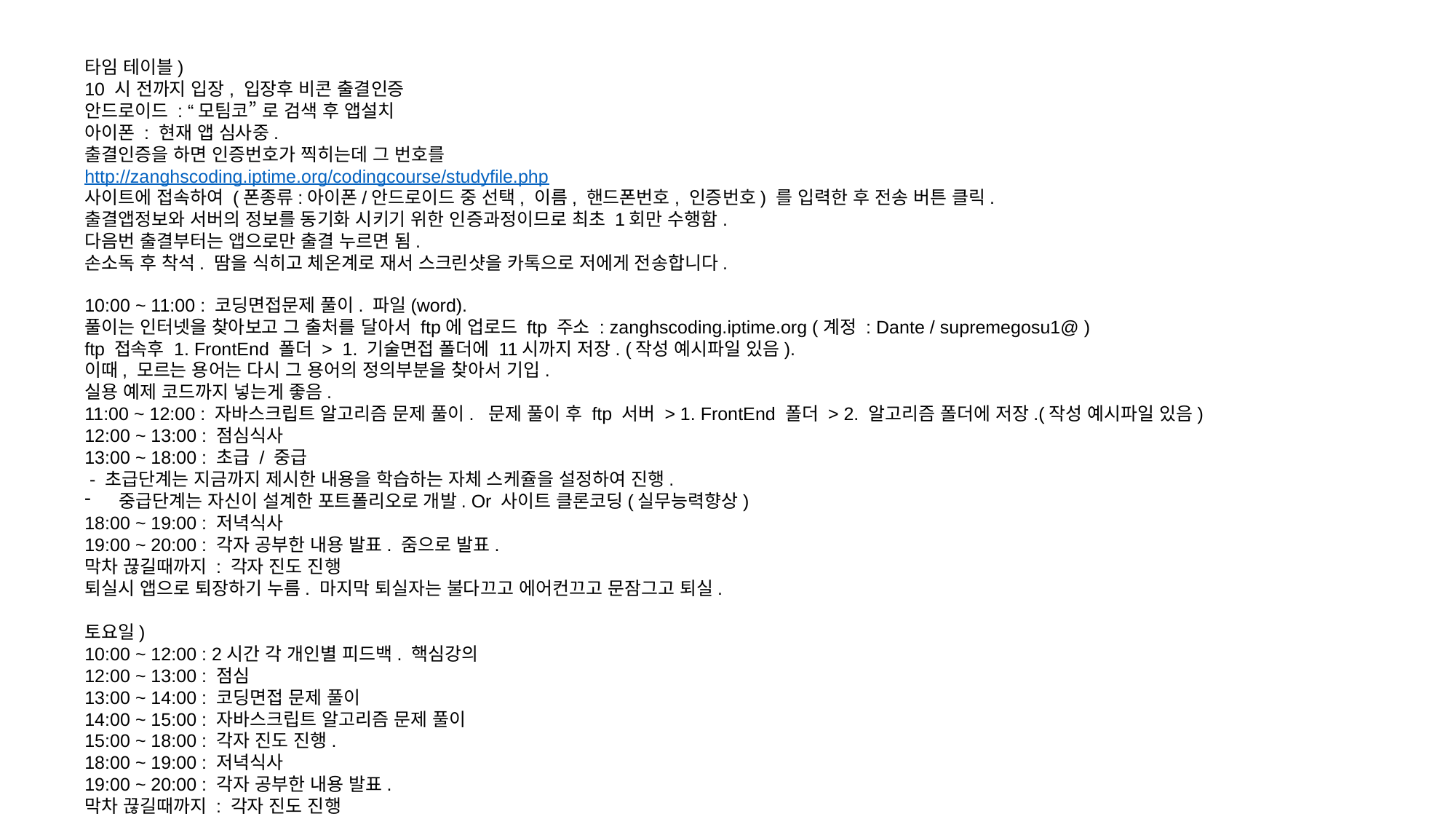

타임 테이블)
10 시 전까지 입장, 입장후 비콘 출결인증
안드로이드 : “모팀코” 로 검색 후 앱설치
아이폰 : 현재 앱 심사중.
출결인증을 하면 인증번호가 찍히는데 그 번호를
http://zanghscoding.iptime.org/codingcourse/studyfile.php
사이트에 접속하여 (폰종류:아이폰/안드로이드 중 선택, 이름, 핸드폰번호, 인증번호) 를 입력한 후 전송 버튼 클릭.
출결앱정보와 서버의 정보를 동기화 시키기 위한 인증과정이므로 최초 1회만 수행함.
다음번 출결부터는 앱으로만 출결 누르면 됨.
손소독 후 착석. 땀을 식히고 체온계로 재서 스크린샷을 카톡으로 저에게 전송합니다.

10:00 ~ 11:00 : 코딩면접문제 풀이. 파일(word).
풀이는 인터넷을 찾아보고 그 출처를 달아서 ftp에 업로드 ftp 주소 : zanghscoding.iptime.org (계정 : Dante / supremegosu1@ )
ftp 접속후 1. FrontEnd 폴더 >  1. 기술면접 폴더에 11시까지 저장. (작성 예시파일 있음).
이때, 모르는 용어는 다시 그 용어의 정의부분을 찾아서 기입.
실용 예제 코드까지 넣는게 좋음.
11:00 ~ 12:00 : 자바스크립트 알고리즘 문제 풀이.  문제 풀이 후 ftp 서버 > 1. FrontEnd 폴더 > 2. 알고리즘 폴더에 저장.(작성 예시파일 있음)
12:00 ~ 13:00 : 점심식사
13:00 ~ 18:00 : 초급 / 중급
 - 초급단계는 지금까지 제시한 내용을 학습하는 자체 스케쥴을 설정하여 진행.
중급단계는 자신이 설계한 포트폴리오로 개발. Or 사이트 클론코딩(실무능력향상)
18:00 ~ 19:00 : 저녁식사
19:00 ~ 20:00 : 각자 공부한 내용 발표. 줌으로 발표.
막차 끊길때까지 : 각자 진도 진행
퇴실시 앱으로 퇴장하기 누름. 마지막 퇴실자는 불다끄고 에어컨끄고 문잠그고 퇴실.

토요일)
10:00 ~ 12:00 : 2시간 각 개인별 피드백. 핵심강의
12:00 ~ 13:00 : 점심
13:00 ~ 14:00 : 코딩면접 문제 풀이
14:00 ~ 15:00 : 자바스크립트 알고리즘 문제 풀이
15:00 ~ 18:00 : 각자 진도 진행.
18:00 ~ 19:00 : 저녁식사
19:00 ~ 20:00 : 각자 공부한 내용 발표.
막차 끊길때까지 : 각자 진도 진행